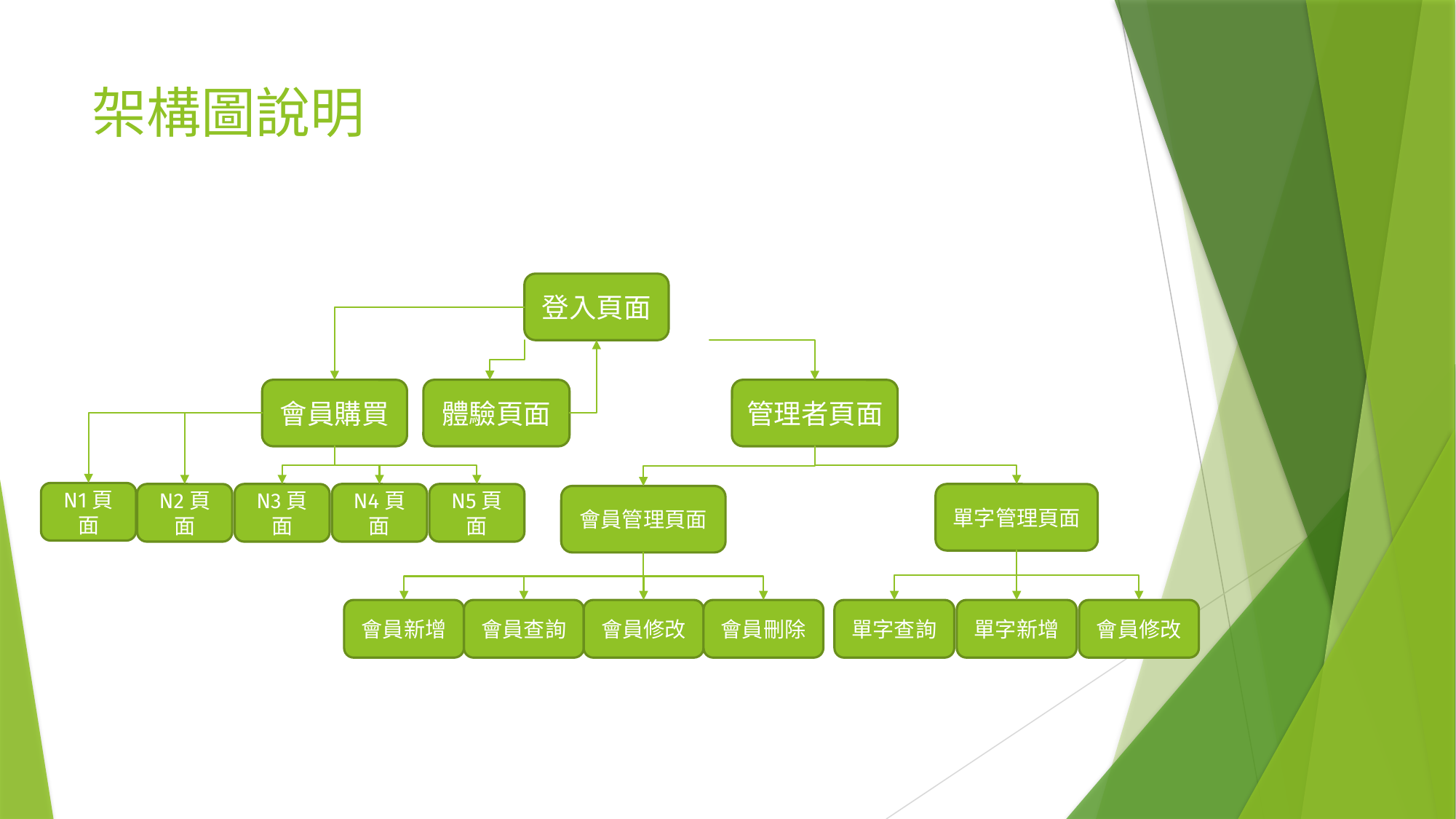

# 架構圖說明
登入頁面
管理者頁面
會員購買
體驗頁面
N1頁面
N2頁面
單字管理頁面
N3頁面
N4頁面
N5頁面
會員管理頁面
會員新增
會員查詢
會員修改
會員刪除
單字查詢
單字新增
會員修改